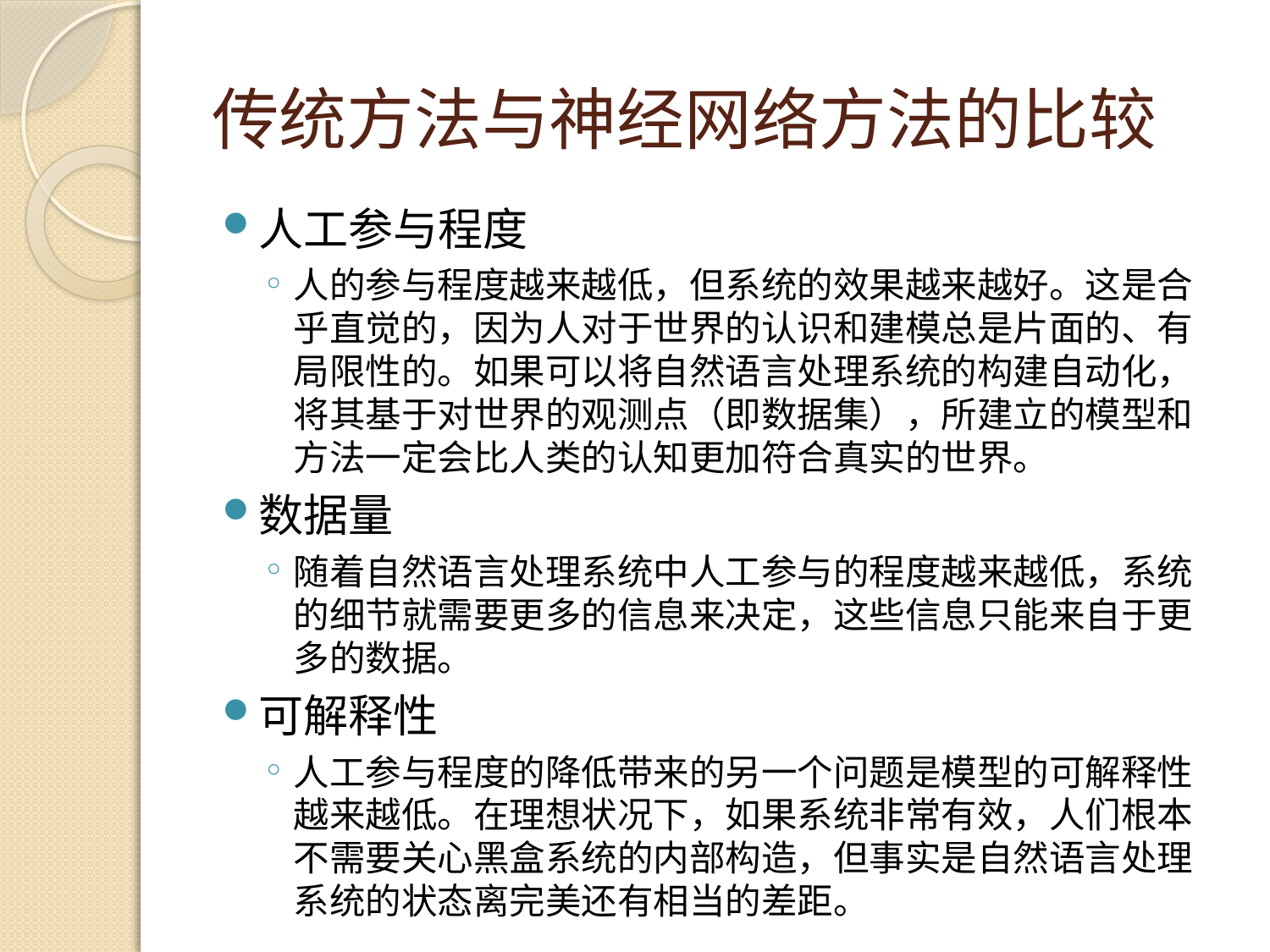

# 传统方法与神经网络方法的比较
人工参与程度
人的参与程度越来越低，但系统的效果越来越好。这是合乎直觉的，因为人对于世界的认识和建模总是片面的、有局限性的。如果可以将自然语言处理系统的构建自动化，将其基于对世界的观测点（即数据集），所建立的模型和方法一定会比人类的认知更加符合真实的世界。
数据量
随着自然语言处理系统中人工参与的程度越来越低，系统的细节就需要更多的信息来决定，这些信息只能来自于更多的数据。
可解释性
人工参与程度的降低带来的另一个问题是模型的可解释性越来越低。在理想状况下，如果系统非常有效，人们根本不需要关心黑盒系统的内部构造，但事实是自然语言处理系统的状态离完美还有相当的差距。